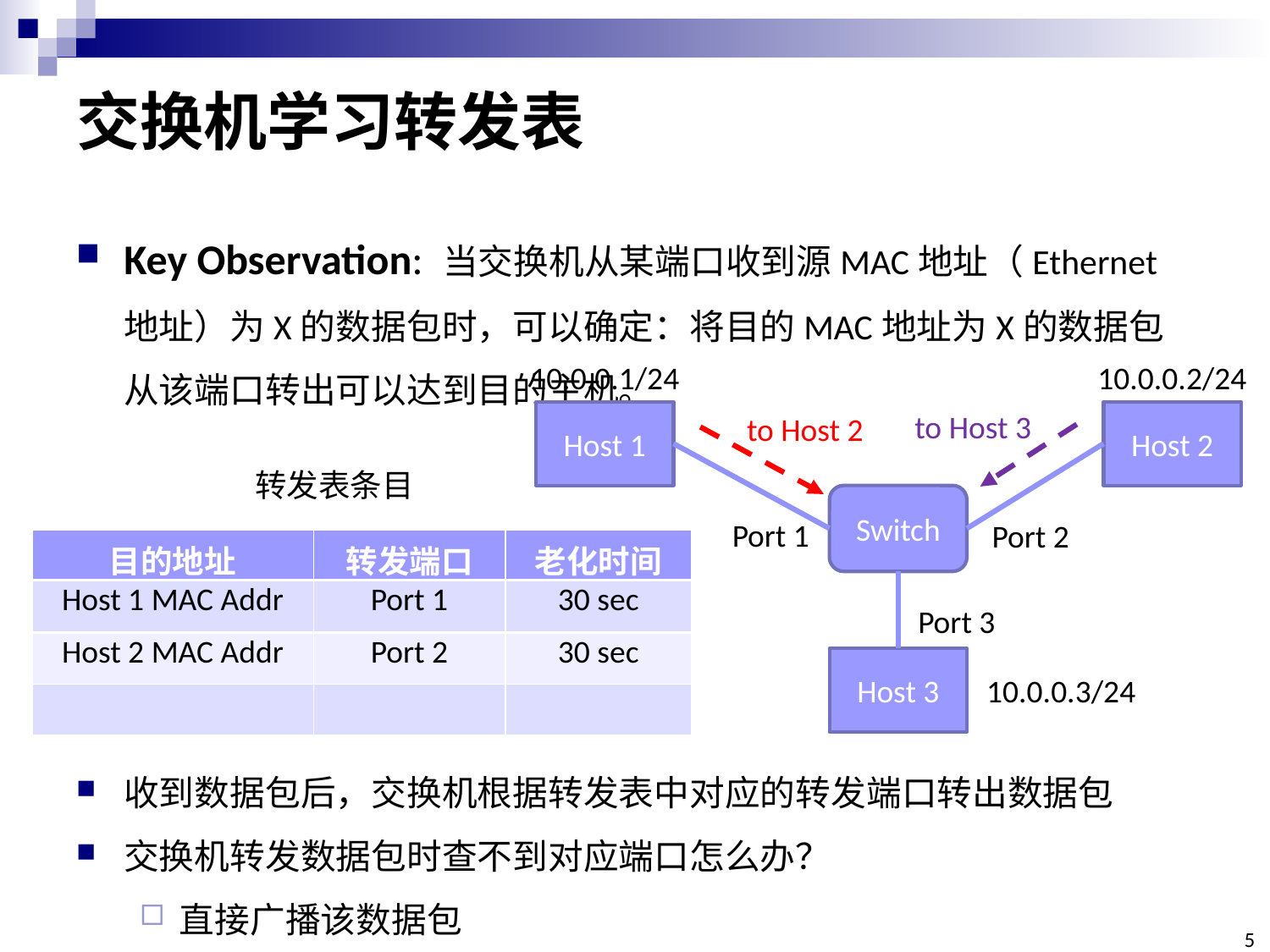

# 交换机学习转发表
Key Observation: 当交换机从某端口收到源MAC地址（Ethernet地址）为X的数据包时，可以确定：将目的MAC地址为X的数据包从该端口转出可以达到目的主机。
10.0.0.1/24
10.0.0.2/24
Host 1
Host 2
Switch
Port 1
Host 3
10.0.0.3/24
Port 2
Port 3
to Host 3
to Host 2
转发表条目
| 目的地址 | 转发端口 | 老化时间 |
| --- | --- | --- |
|  |  |  |
|  |  |  |
|  |  |  |
| Host 1 MAC Addr | Port 1 | 30 sec |
| --- | --- | --- |
| Host 2 MAC Addr | Port 2 | 30 sec |
| --- | --- | --- |
收到数据包后，交换机根据转发表中对应的转发端口转出数据包
交换机转发数据包时查不到对应端口怎么办？
直接广播该数据包
5